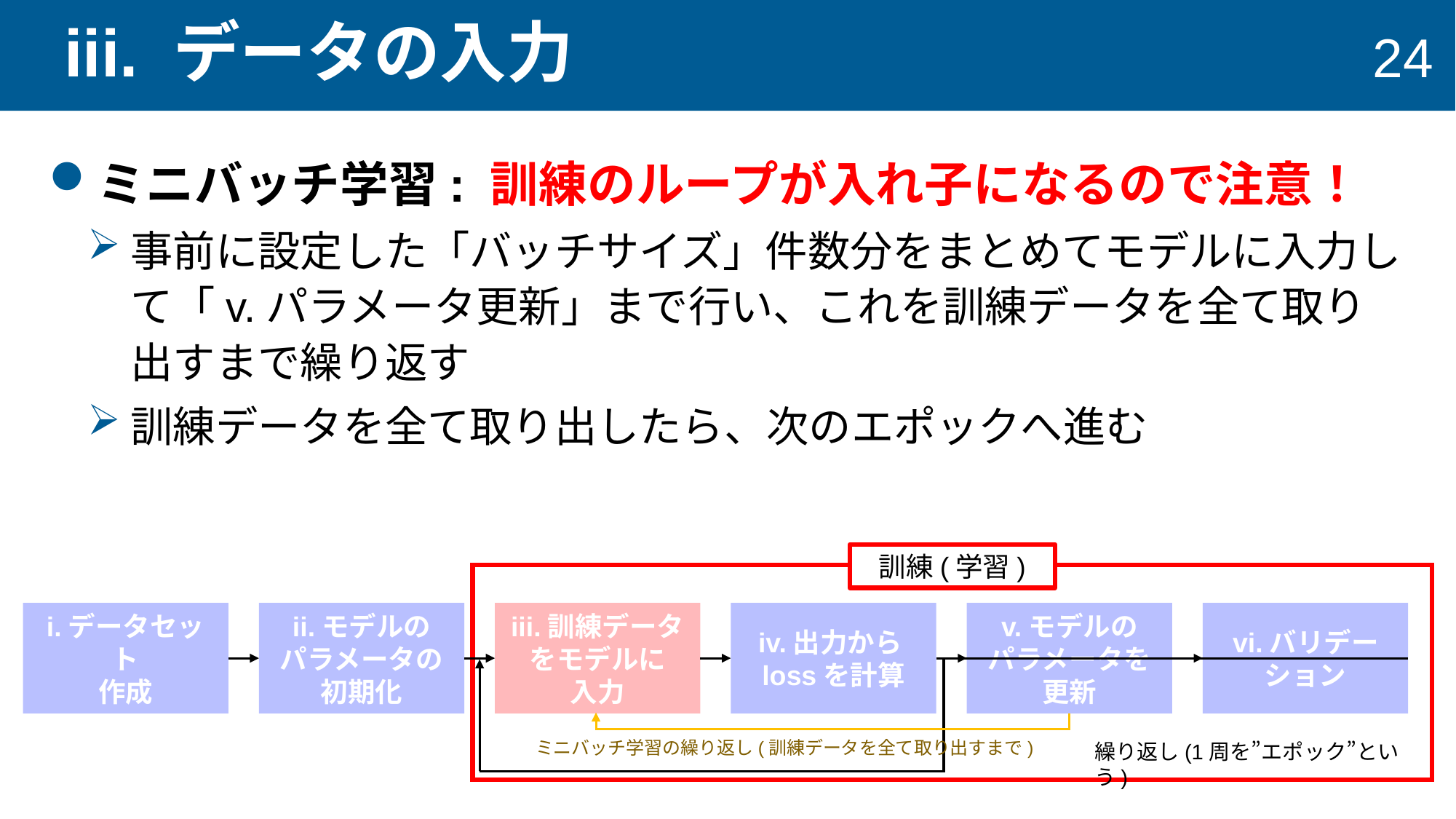

# iii. データの入力
24
ミニバッチ学習: 訓練のループが入れ子になるので注意！
事前に設定した「バッチサイズ」件数分をまとめてモデルに入力して「v.パラメータ更新」まで行い、これを訓練データを全て取り出すまで繰り返す
訓練データを全て取り出したら、次のエポックへ進む
訓練(学習)

vi.バリデーション
iv.出力からlossを計算
v.モデルの
パラメータを更新
i.データセット
作成
ii.モデルの
パラメータの
初期化
iii.訓練データ
をモデルに
入力
繰り返し(1周を”エポック”という)
ミニバッチ学習の繰り返し(訓練データを全て取り出すまで)